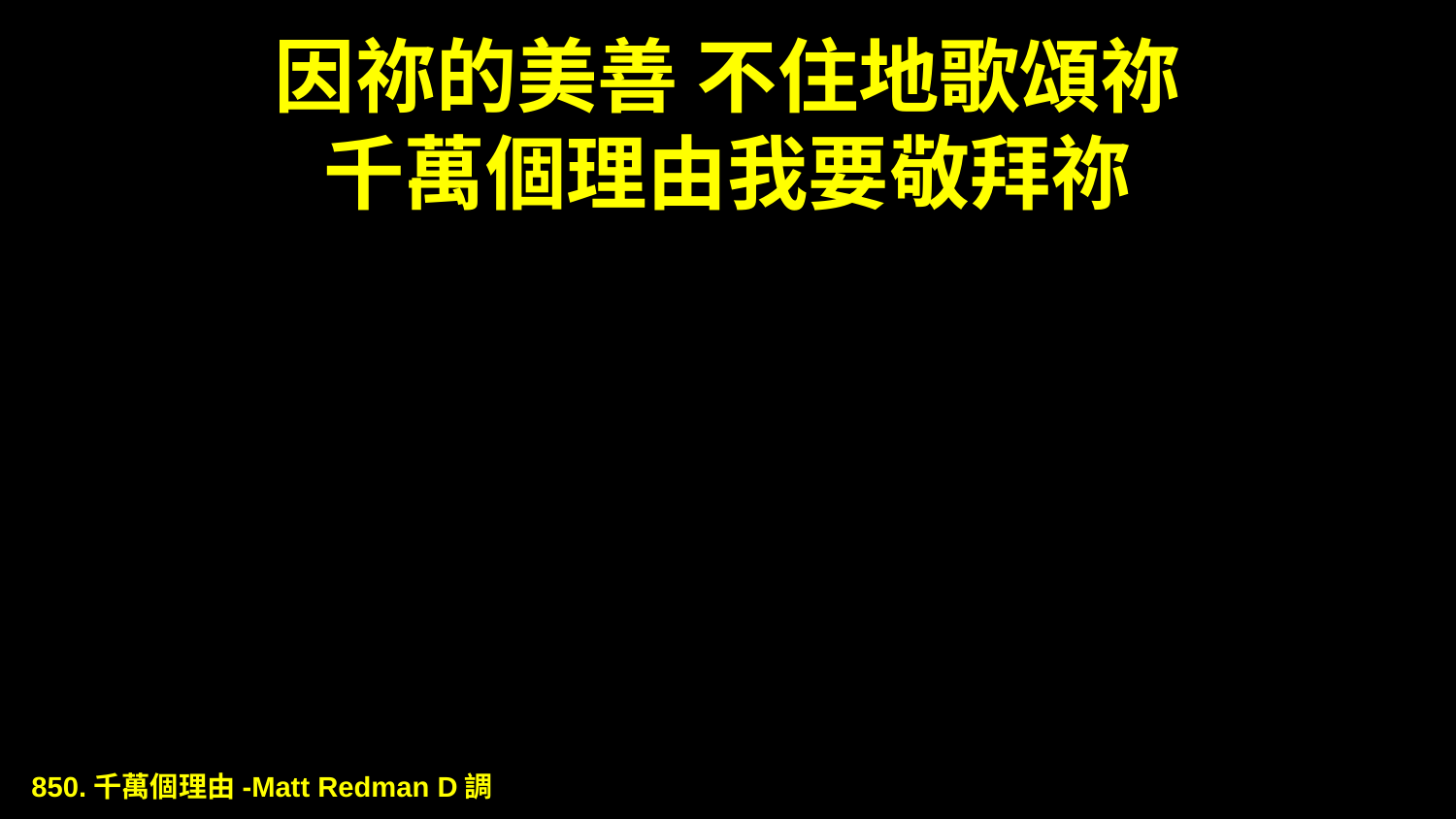

# 因祢的美善 不住地歌頌祢 千萬個理由我要敬拜祢
850.千萬個理由-Matt Redman D調